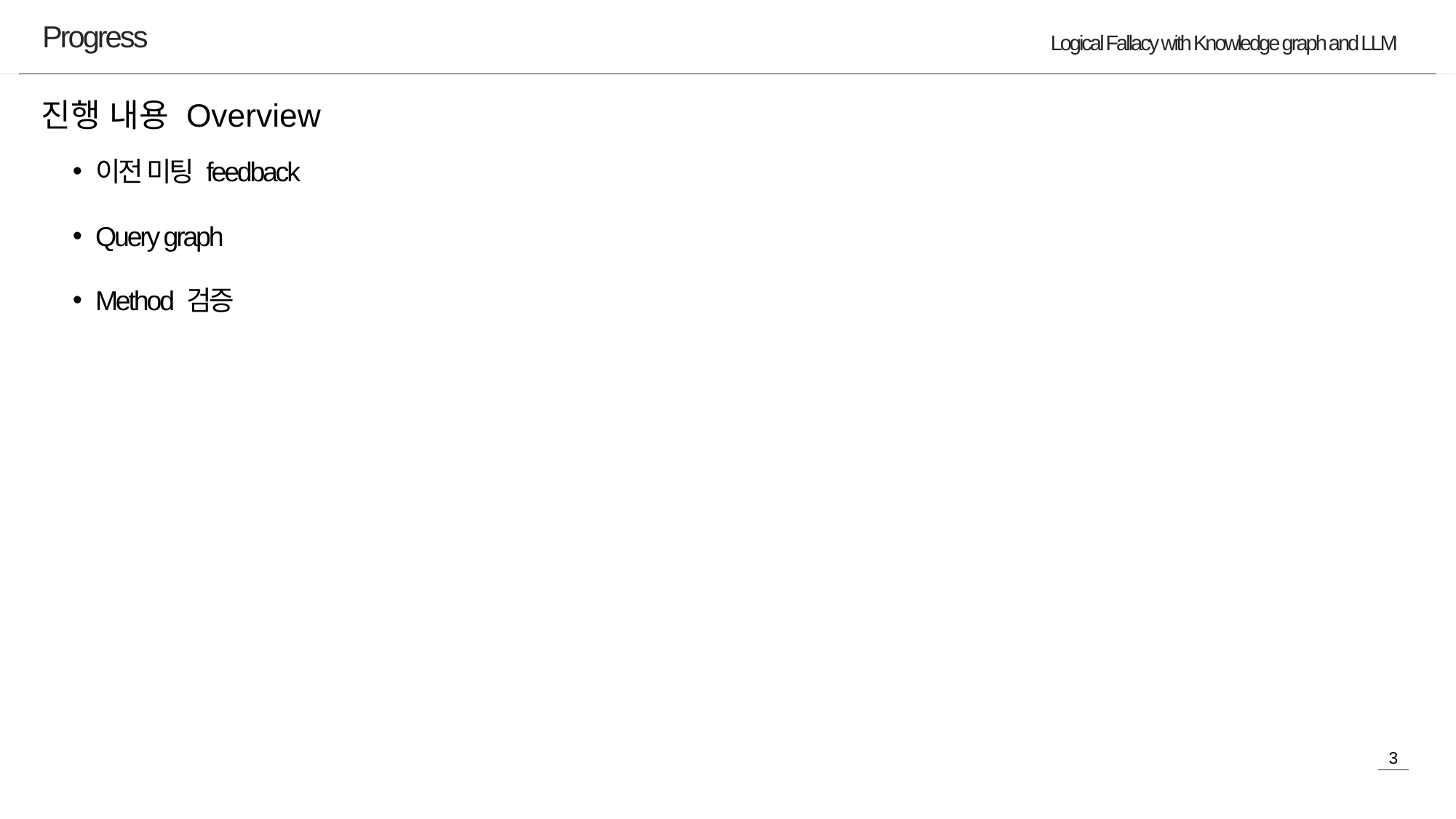

Progress
진행 내용 Overview
이전 미팅 feedback
Query graph
Method 검증